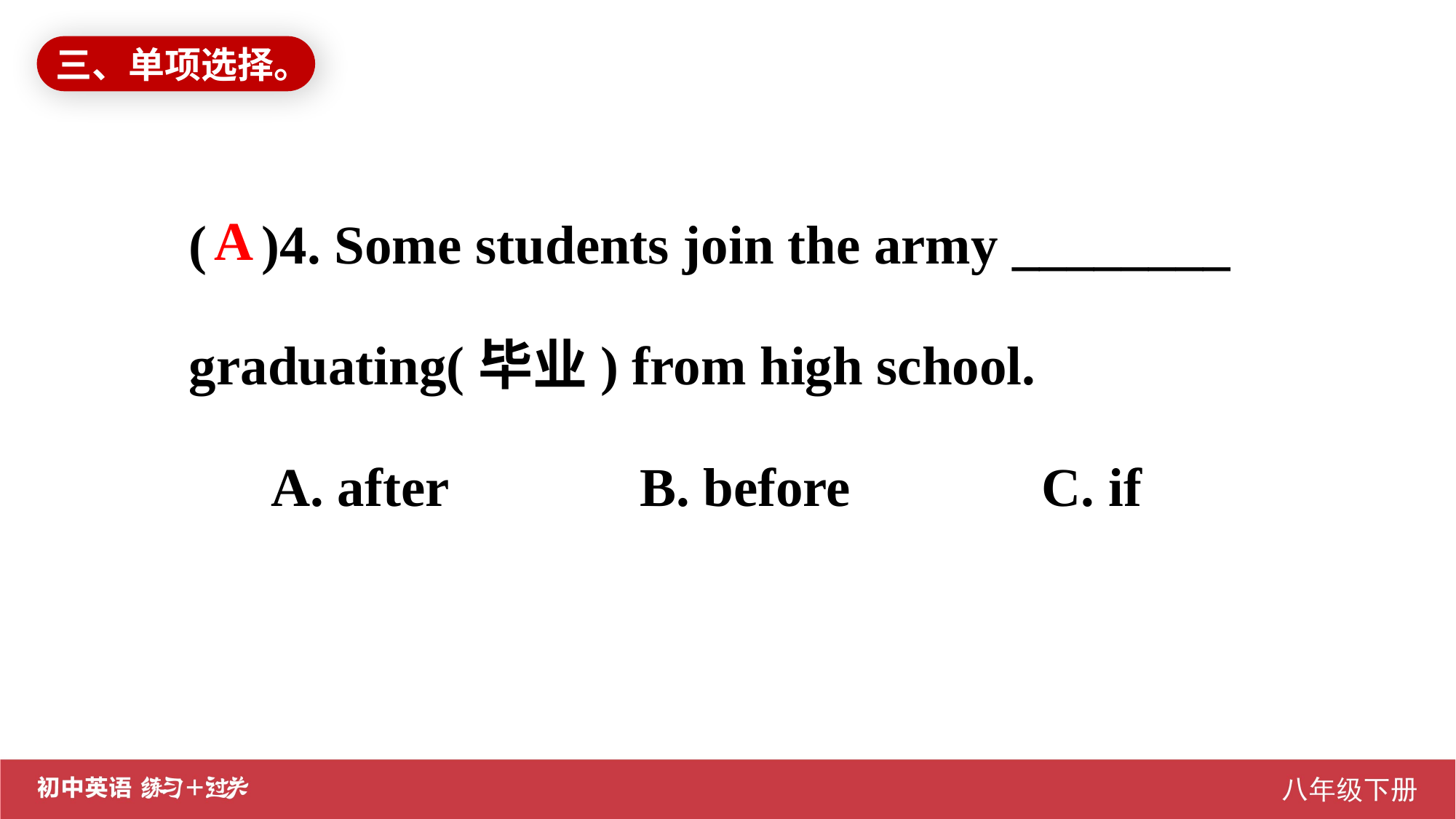

三、单项选择。
(    )4. Some students join the army ________ graduating(毕业) from high school.
      A. after              B. before              C. if
A